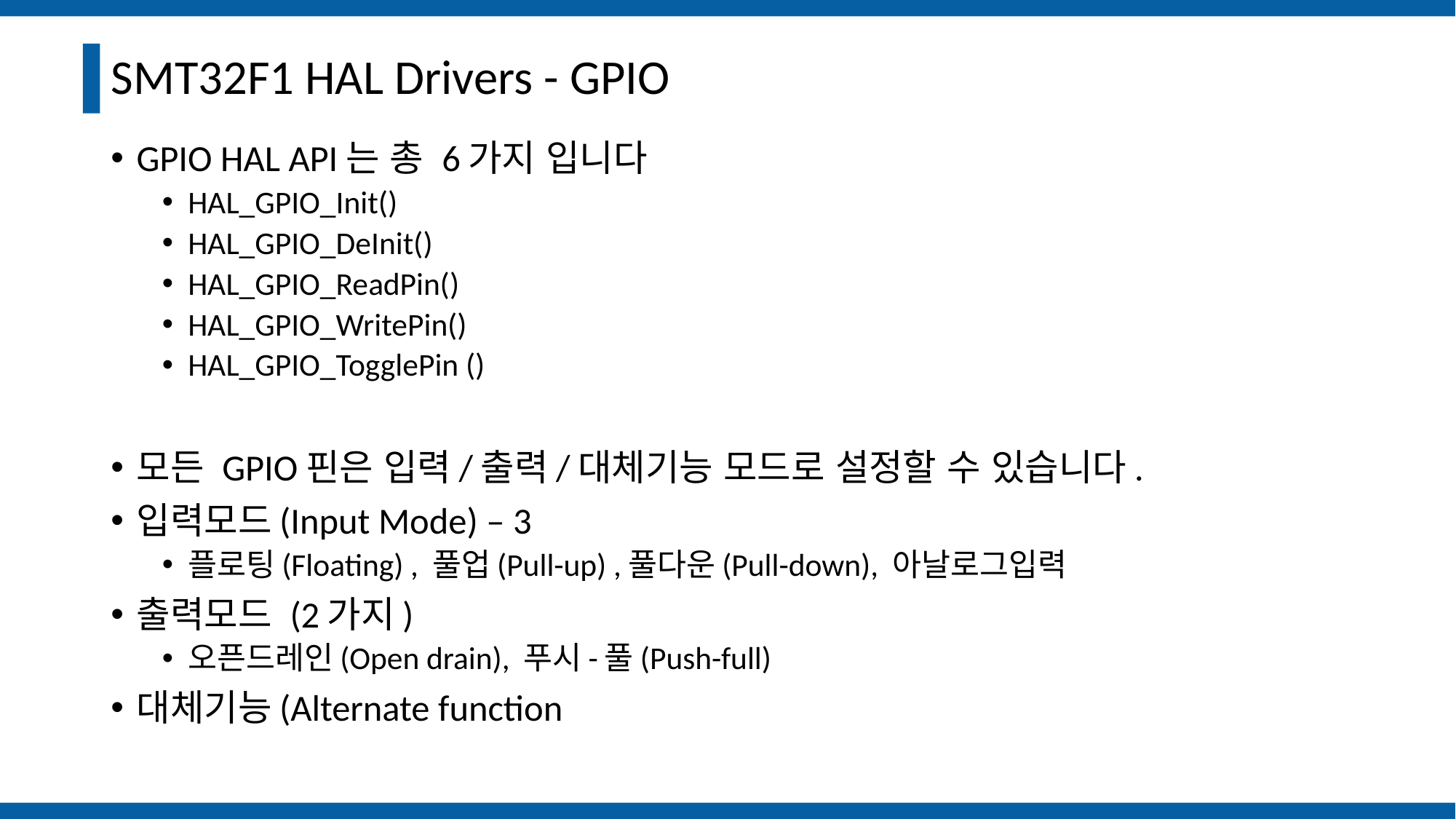

# SMT32F1 HAL Drivers - GPIO
GPIO HAL API는 총 6가지 입니다
HAL_GPIO_Init()
HAL_GPIO_DeInit()
HAL_GPIO_ReadPin()
HAL_GPIO_WritePin()
HAL_GPIO_TogglePin ()

모든 GPIO핀은 입력/출력/대체기능 모드로 설정할 수 있습니다.
입력모드(Input Mode) – 3
플로팅(Floating) , 풀업(Pull-up) ,풀다운(Pull-down), 아날로그입력
출력모드 (2가지)
오픈드레인(Open drain), 푸시-풀(Push-full)
대체기능(Alternate function